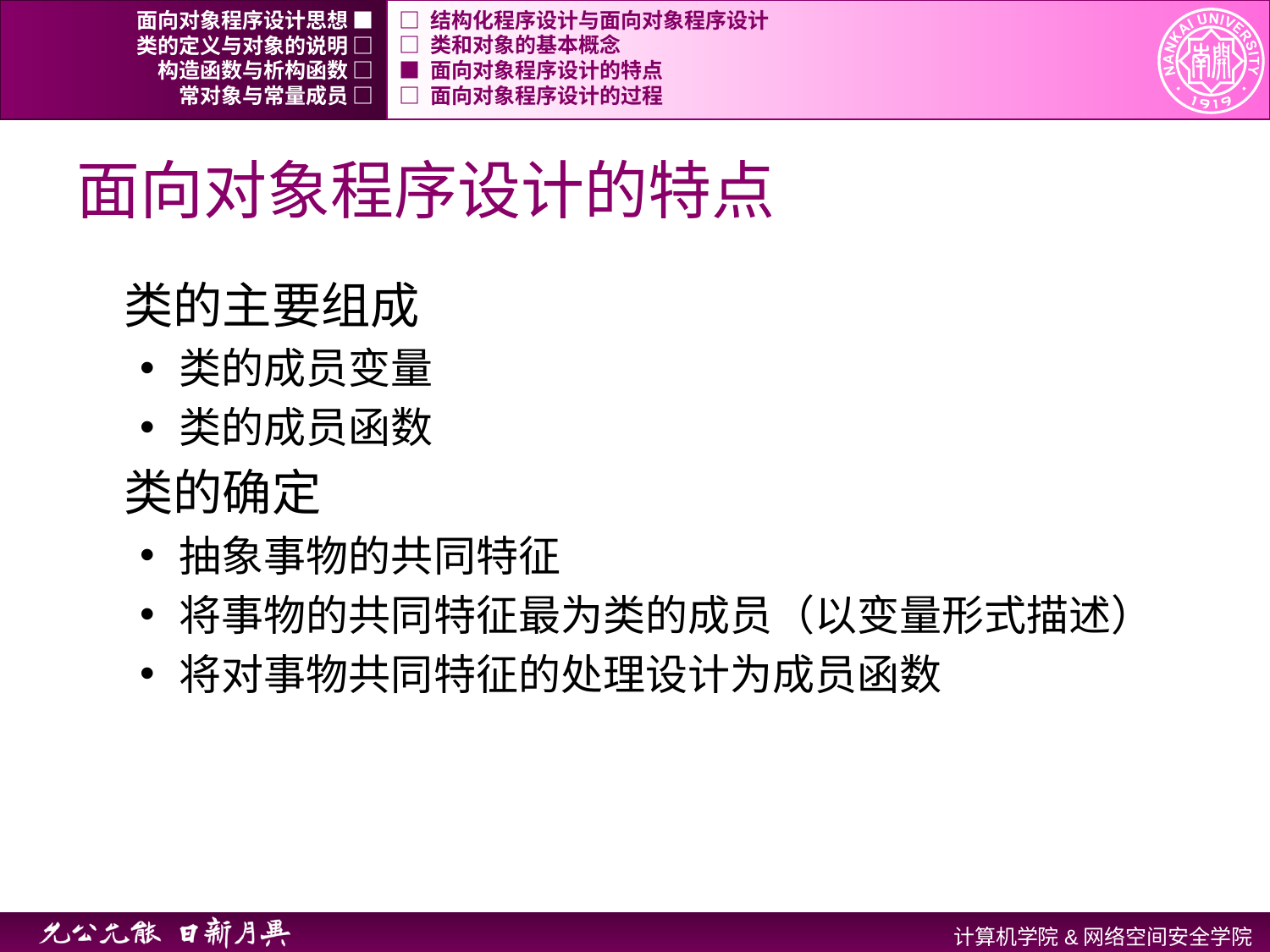

面向对象程序设计思想 ■
□ 结构化程序设计与面向对象程序设计
类的定义与对象的说明 □
□ 类和对象的基本概念
构造函数与析构函数 □
■ 面向对象程序设计的特点
常对象与常量成员 □

□ 面向对象程序设计的过程
# 面向对象程序设计的特点
类的主要组成
类的成员变量
类的成员函数
类的确定
抽象事物的共同特征
将事物的共同特征最为类的成员（以变量形式描述）
将对事物共同特征的处理设计为成员函数